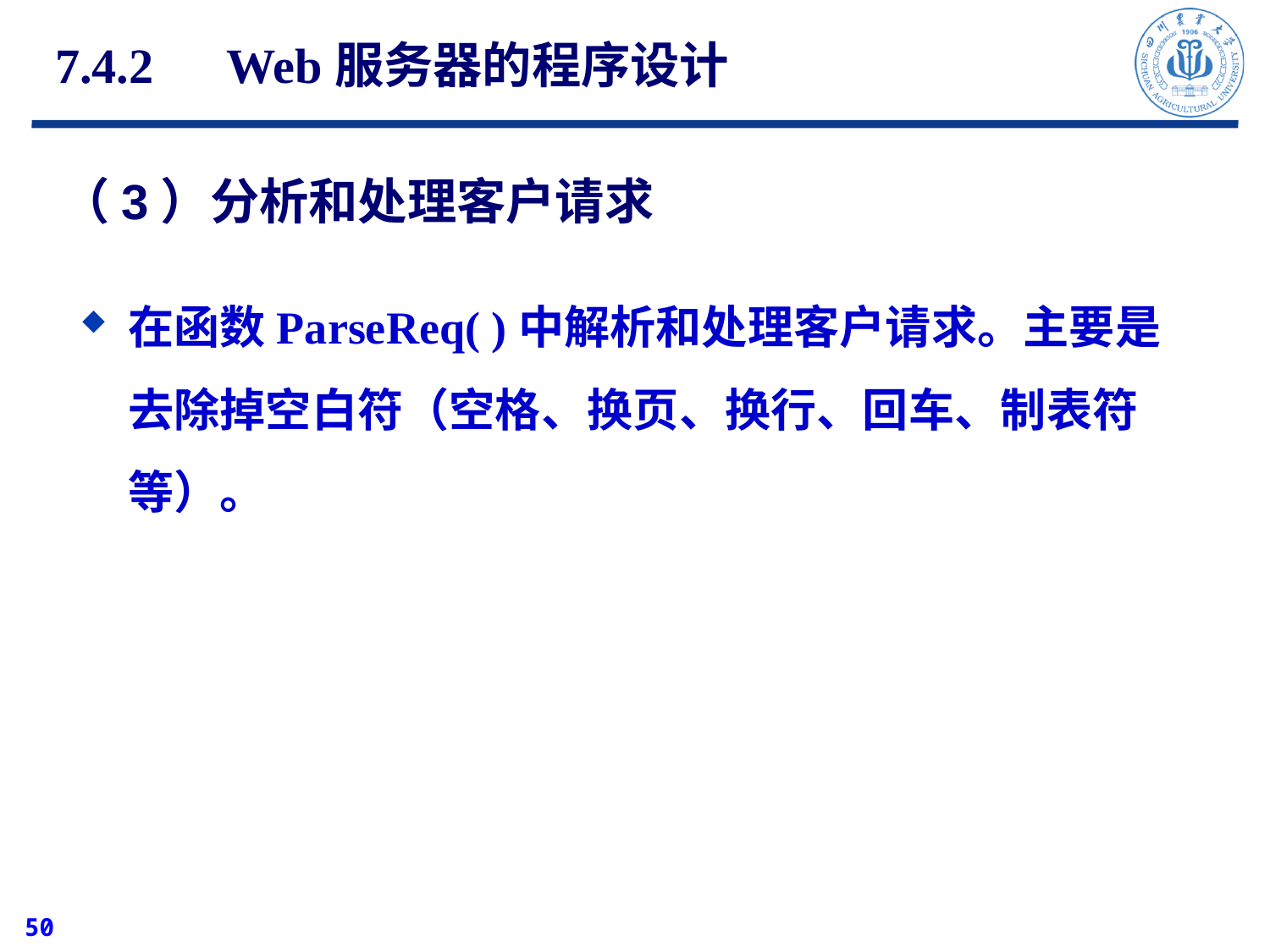

7.4.2　Web服务器的程序设计
# （3）分析和处理客户请求
在函数ParseReq( )中解析和处理客户请求。主要是去除掉空白符（空格、换页、换行、回车、制表符等）。